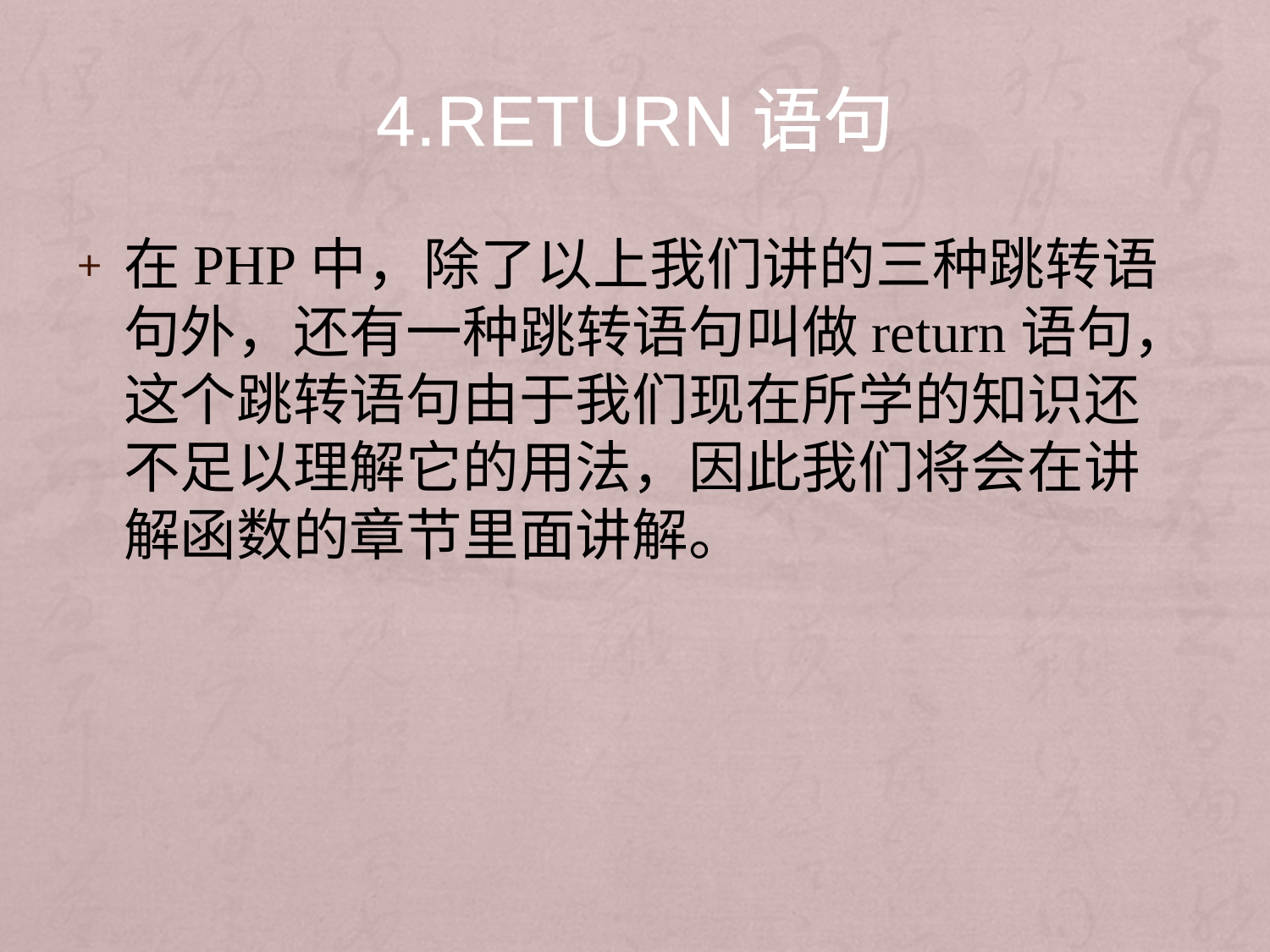

# 4.return语句
在PHP中，除了以上我们讲的三种跳转语句外，还有一种跳转语句叫做return语句，这个跳转语句由于我们现在所学的知识还不足以理解它的用法，因此我们将会在讲解函数的章节里面讲解。